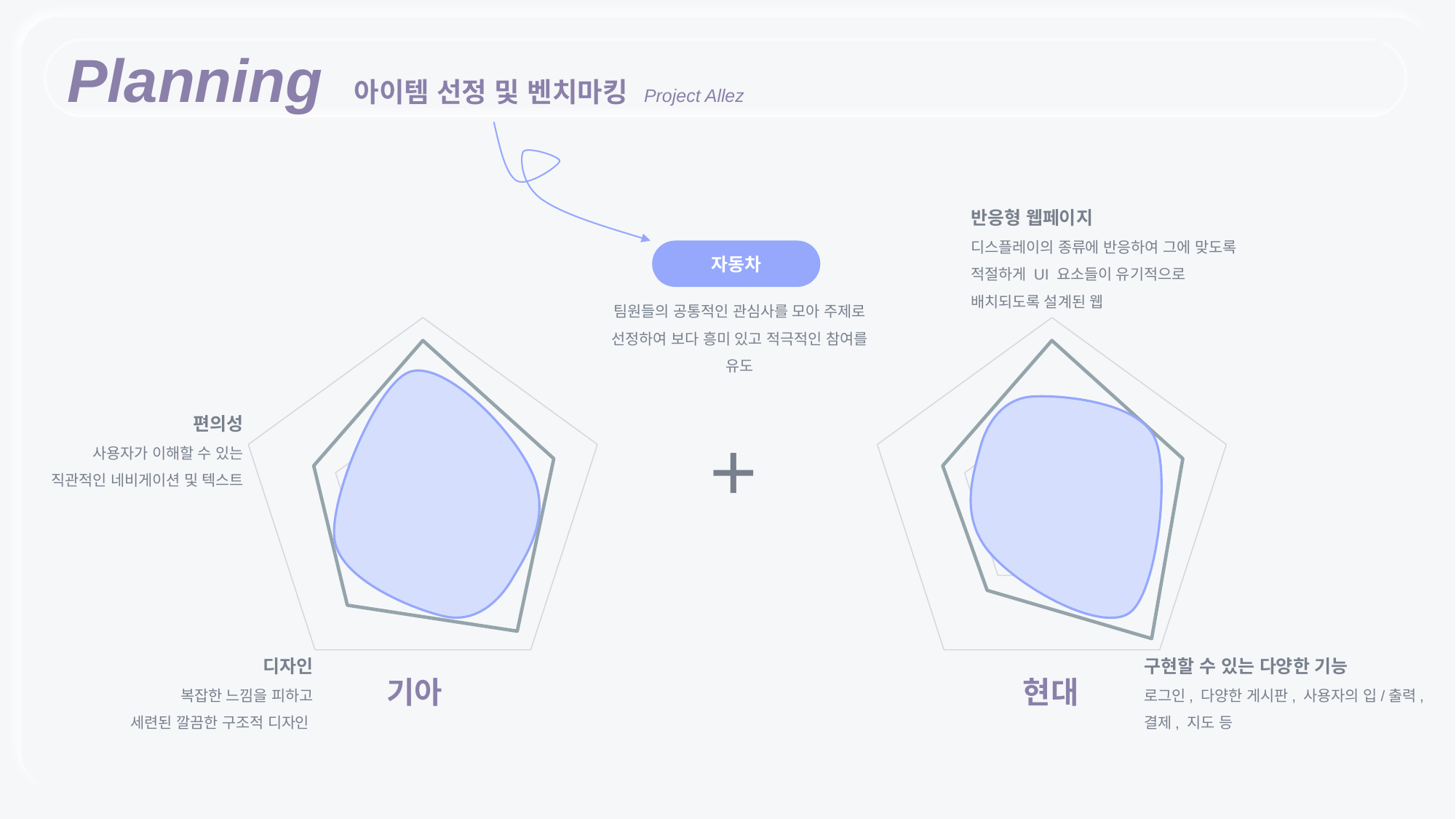

Planning 아이템 선정 및 벤치마킹 Project Allez

반응형 웹페이지
디스플레이의 종류에 반응하여 그에 맞도록 적절하게 UI 요소들이 유기적으로
배치되도록 설계된 웹
자동차
팀원들의 공통적인 관심사를 모아 주제로
선정하여 보다 흥미 있고 적극적인 참여를 유도

### Chart

| Category | 계열 1 |
|---|---|
| 37377 | 35.0 |
| 37408 | 30.0 |
| 37438 | 35.0 |
| 37469 | 28.0 |
| 37500 | 25.0 |

### Chart

| Category | 계열 1 |
|---|---|
| 37377 | 35.0 |
| 37408 | 30.0 |
| 37438 | 37.0 |
| 37469 | 24.0 |
| 37500 | 25.0 |
+

편의성
사용자가 이해할 수 있는
직관적인 네비게이션 및 텍스트

구현할 수 있는 다양한 기능
로그인, 다양한 게시판, 사용자의 입/출력,
결제, 지도 등
디자인
복잡한 느낌을 피하고
세련된 깔끔한 구조적 디자인
기아
현대